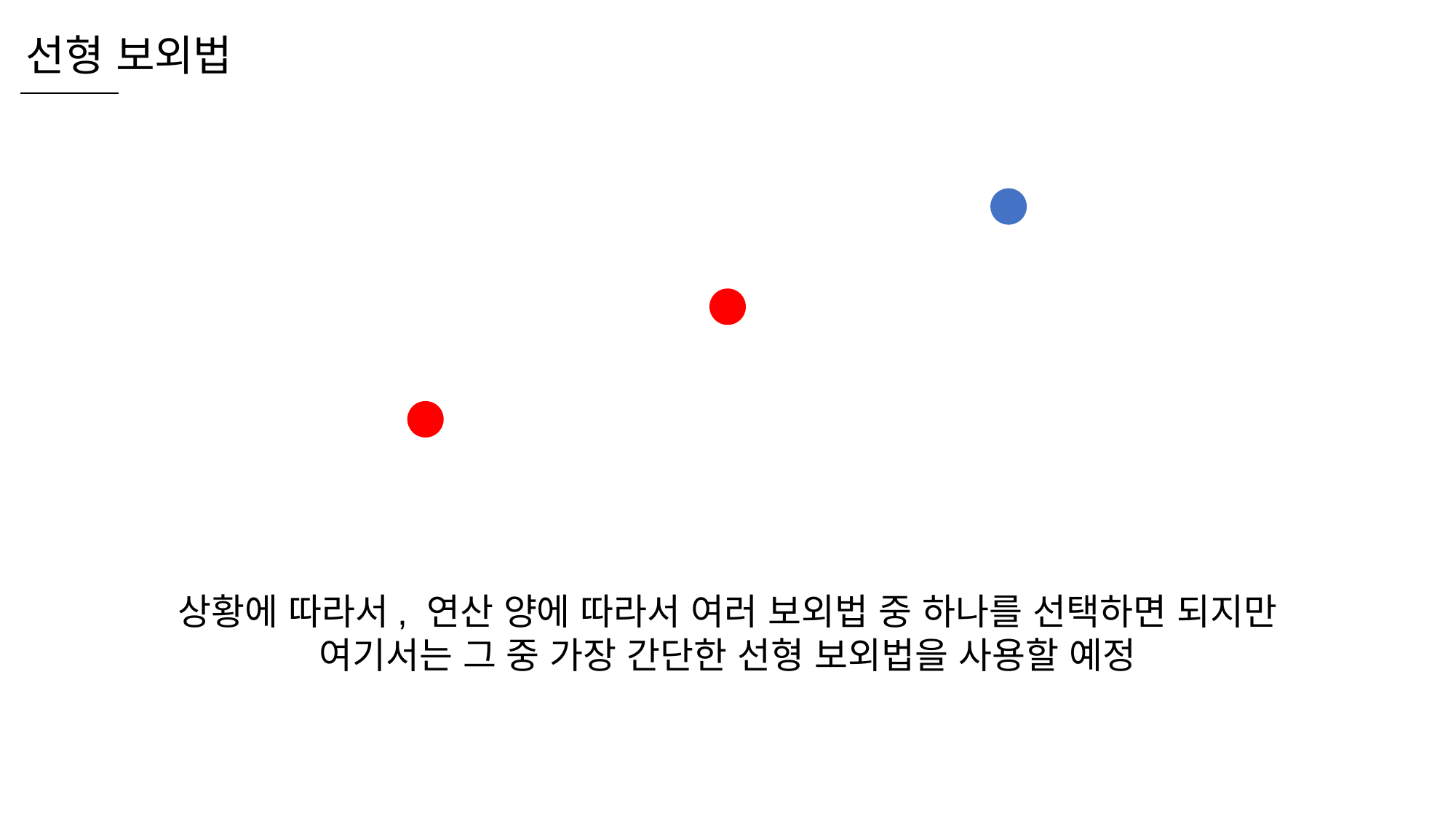

선형 보외법

상황에 따라서, 연산 양에 따라서 여러 보외법 중 하나를 선택하면 되지만
여기서는 그 중 가장 간단한 선형 보외법을 사용할 예정